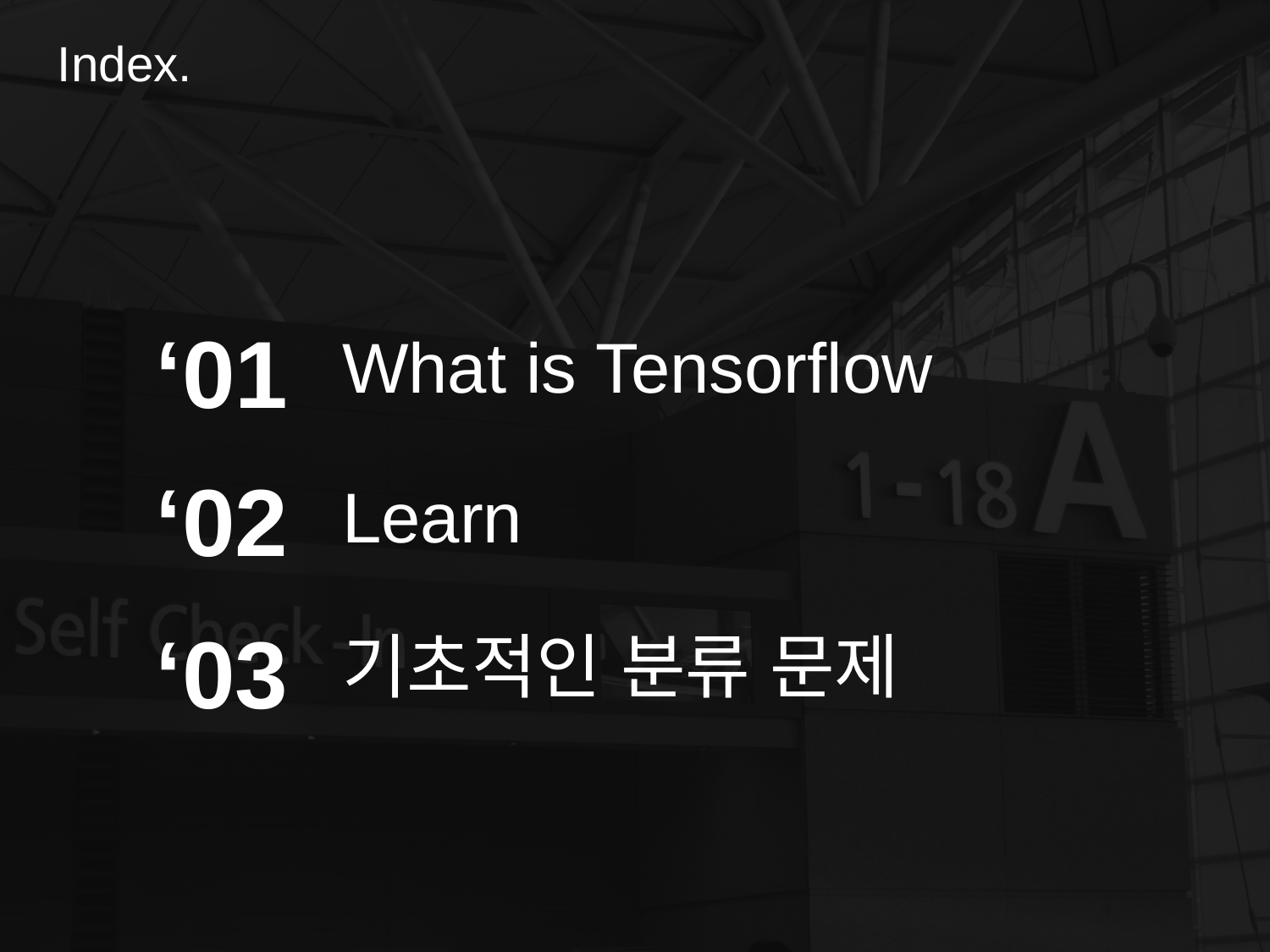

Index.
‘01
What is Tensorflow
‘02
Learn
‘03
기초적인 분류 문제